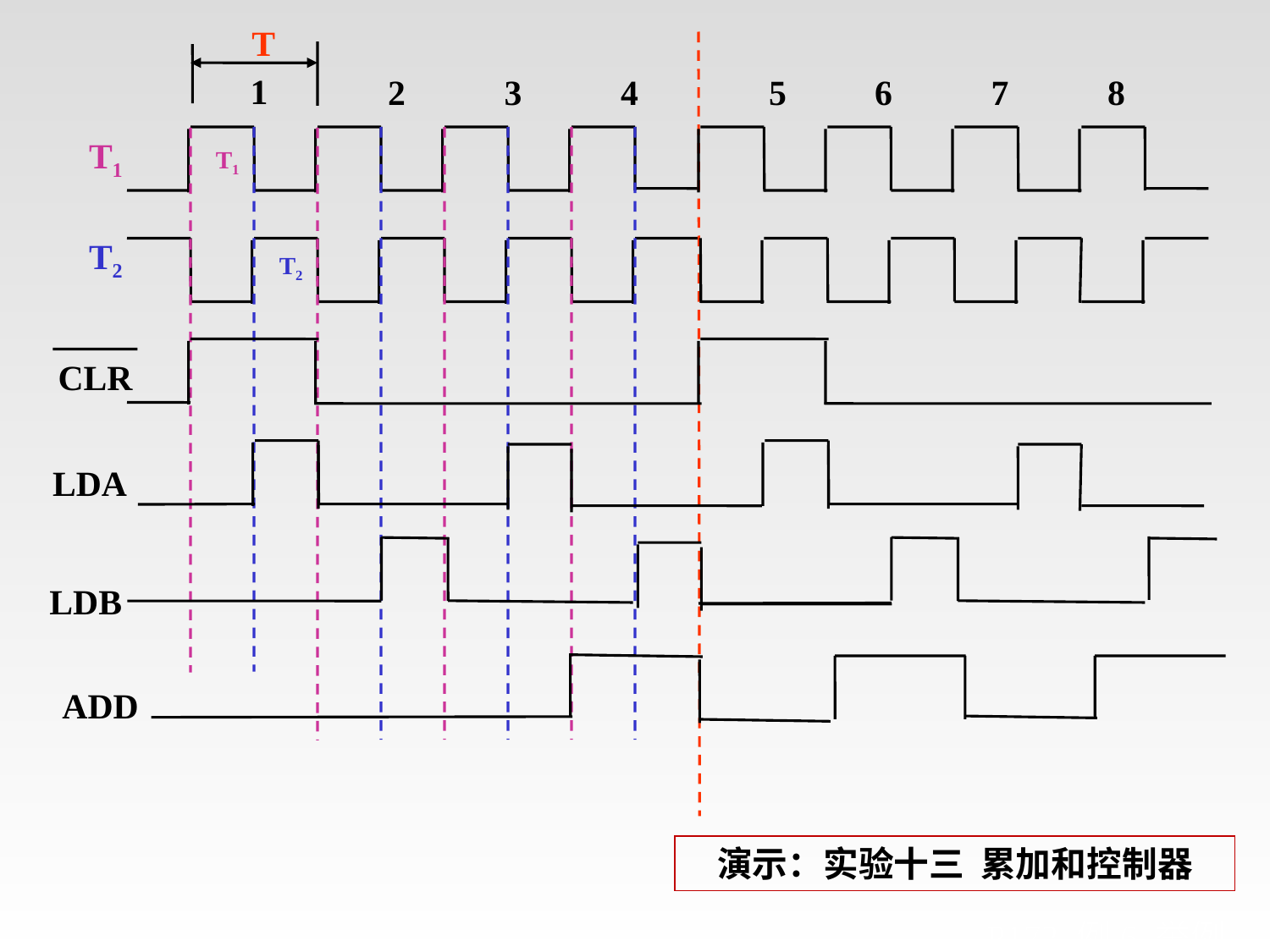

T

T1
T2

1
2
3
4
5
6
7
8
T1

T2

CLR

LDA

LDB

ADD

演示：实验十三  累加和控制器
# P172 例6 举例